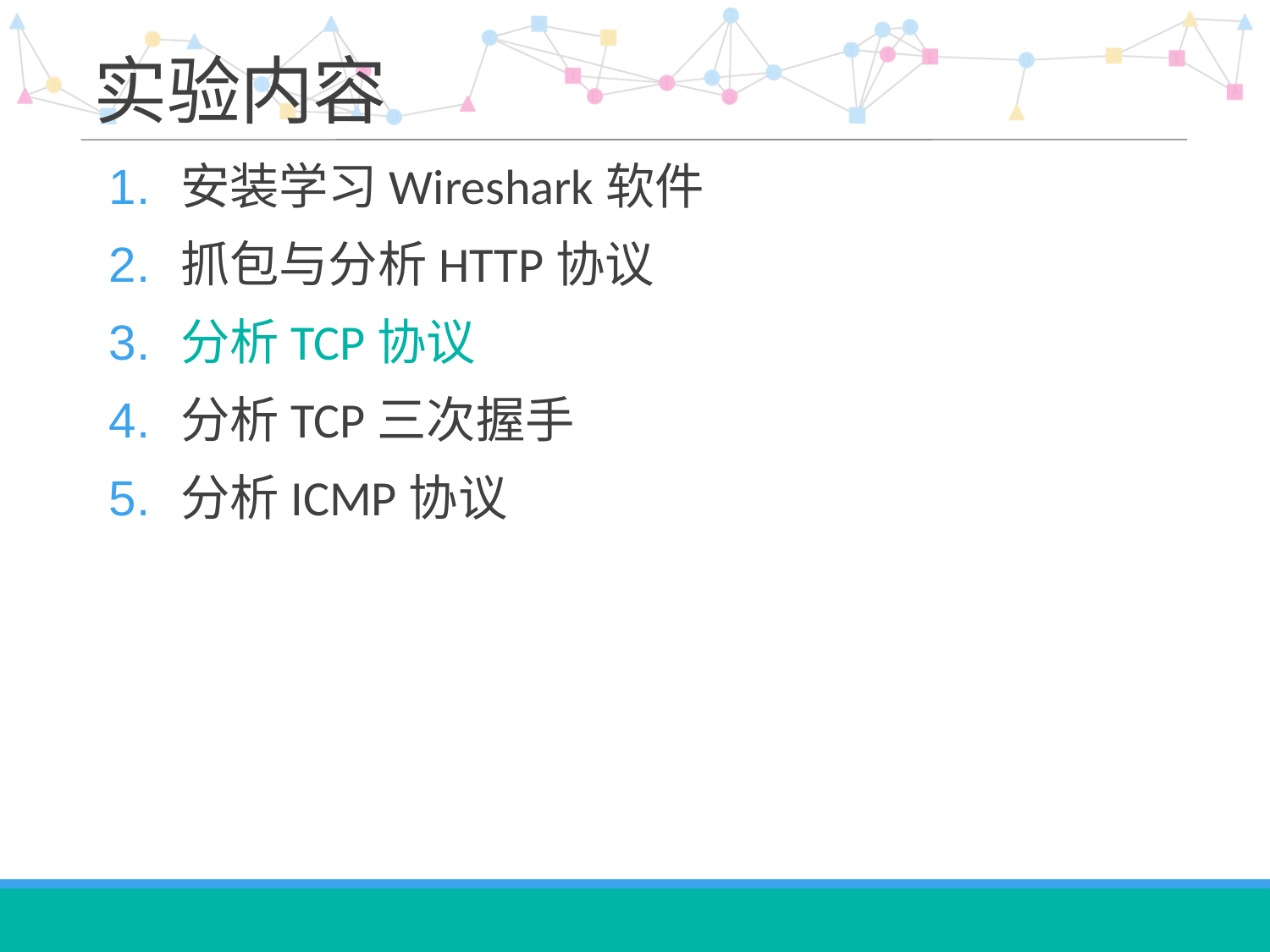

# 实验内容
安装学习Wireshark软件
抓包与分析HTTP协议
分析TCP协议
分析TCP三次握手
分析ICMP协议